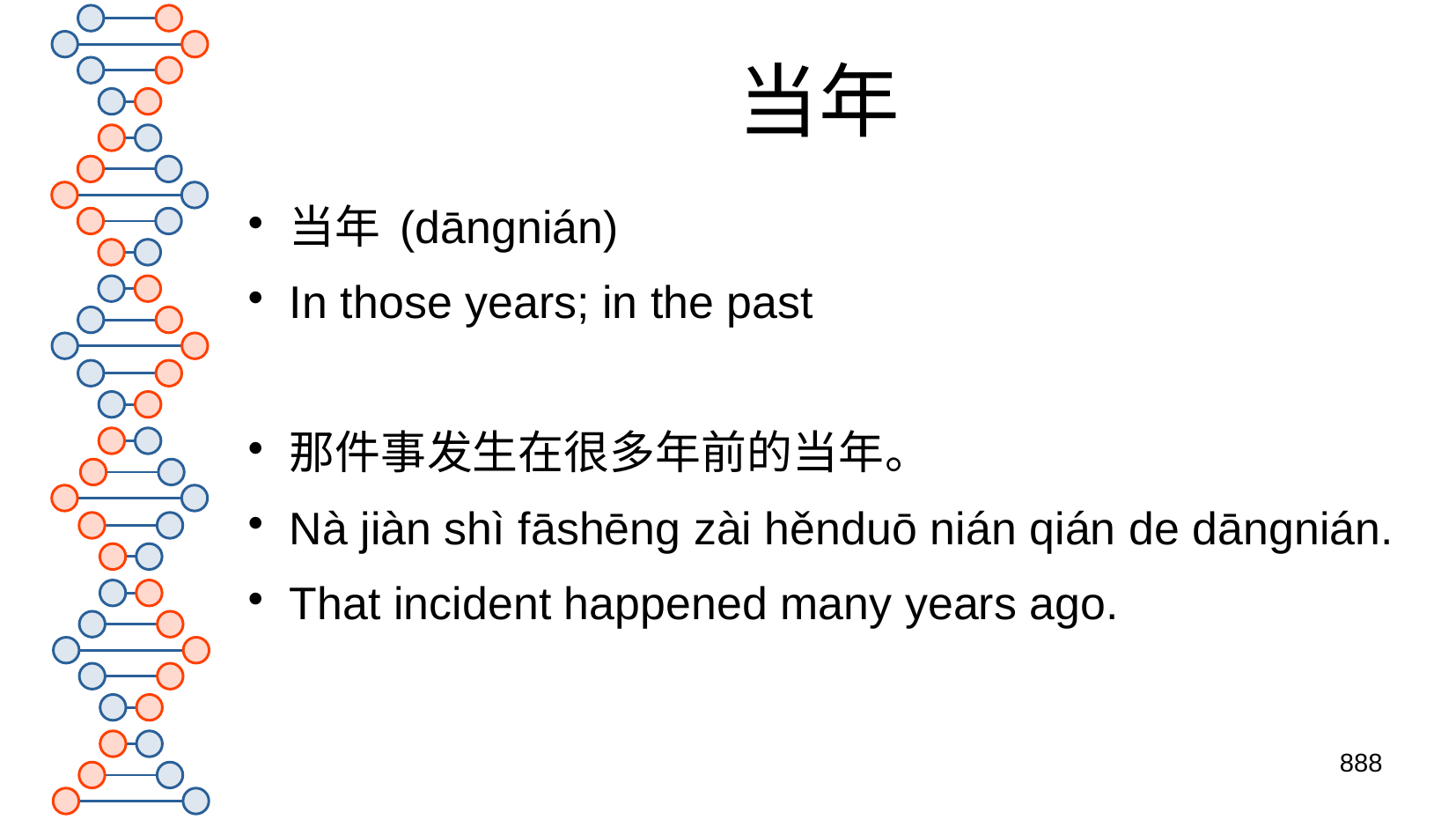

# 当年
当年 (dāngnián)
In those years; in the past

那件事发生在很多年前的当年。
Nà jiàn shì fāshēng zài hěnduō nián qián de dāngnián.
That incident happened many years ago.

888